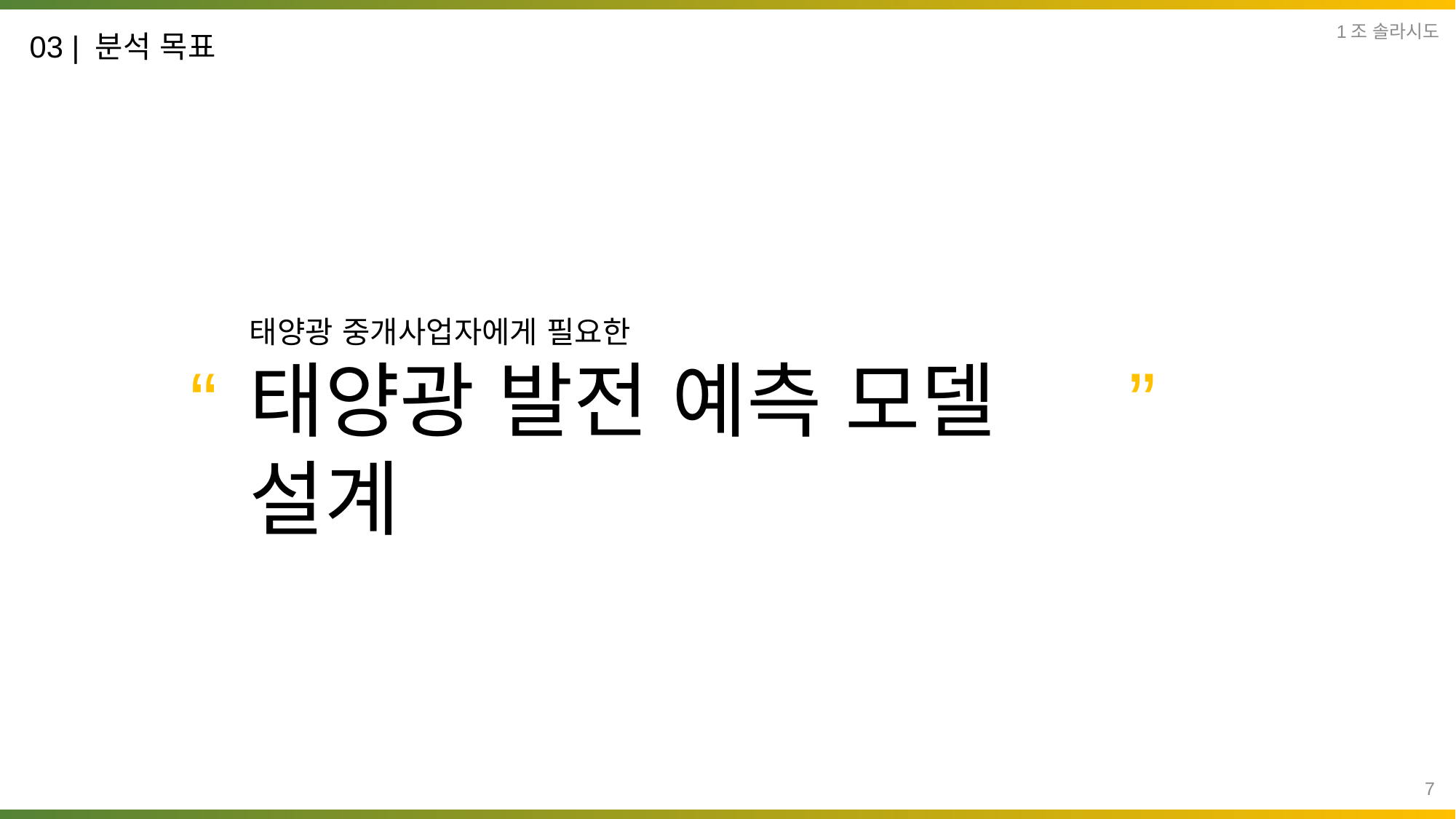

1조 솔라시도
03 | 분석 목표
태양광 중개사업자에게 필요한
“
태양광 발전 예측 모델 설계
”
7